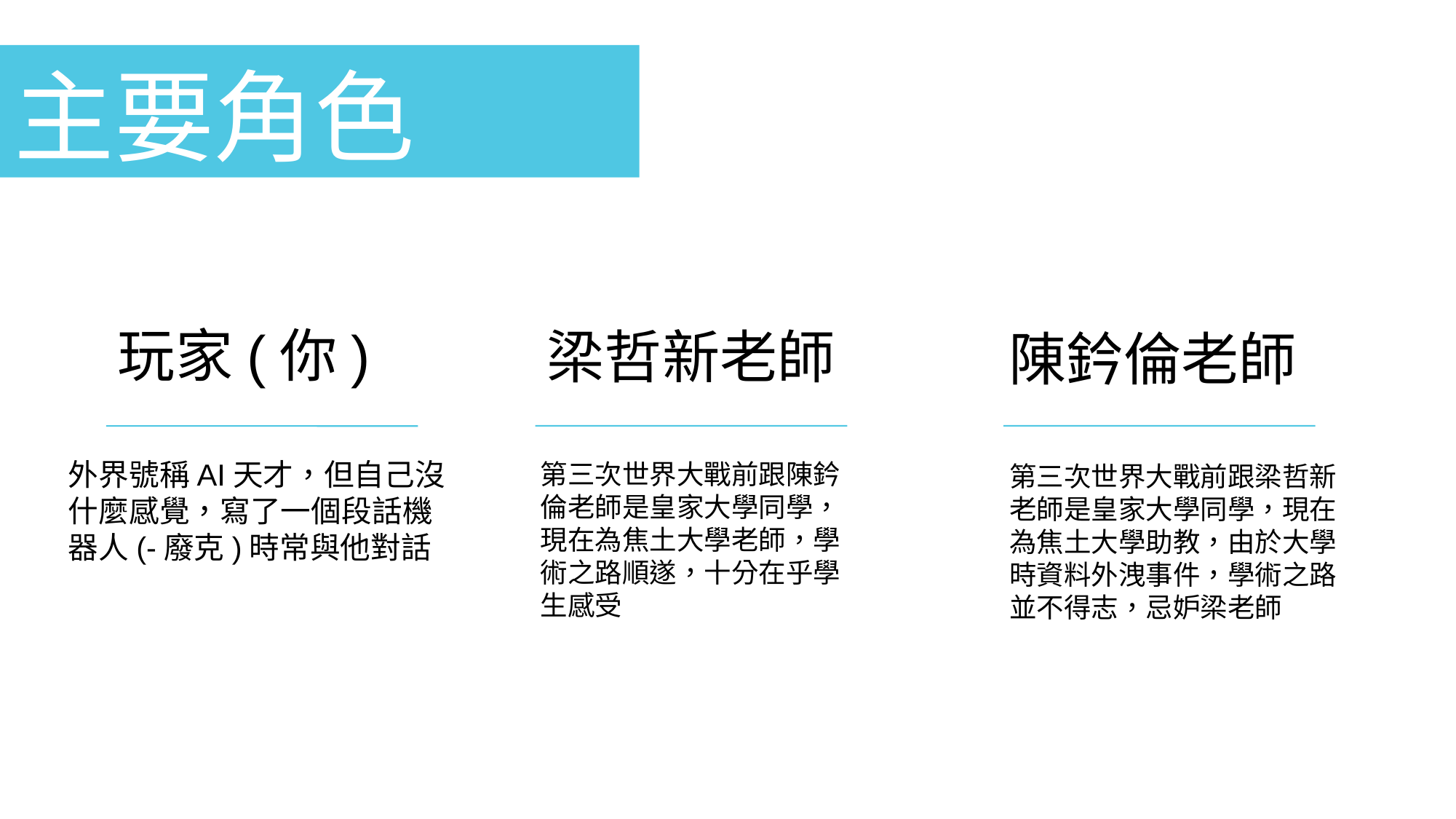

主要角色
玩家(你)
梁哲新老師
陳鈐倫老師

外界號稱AI天才，但自己沒什麼感覺，寫了一個段話機器人(-廢克)時常與他對話
第三次世界大戰前跟陳鈐倫老師是皇家大學同學，現在為焦土大學老師，學術之路順遂，十分在乎學生感受
第三次世界大戰前跟梁哲新老師是皇家大學同學，現在為焦土大學助教，由於大學時資料外洩事件，學術之路並不得志，忌妒梁老師